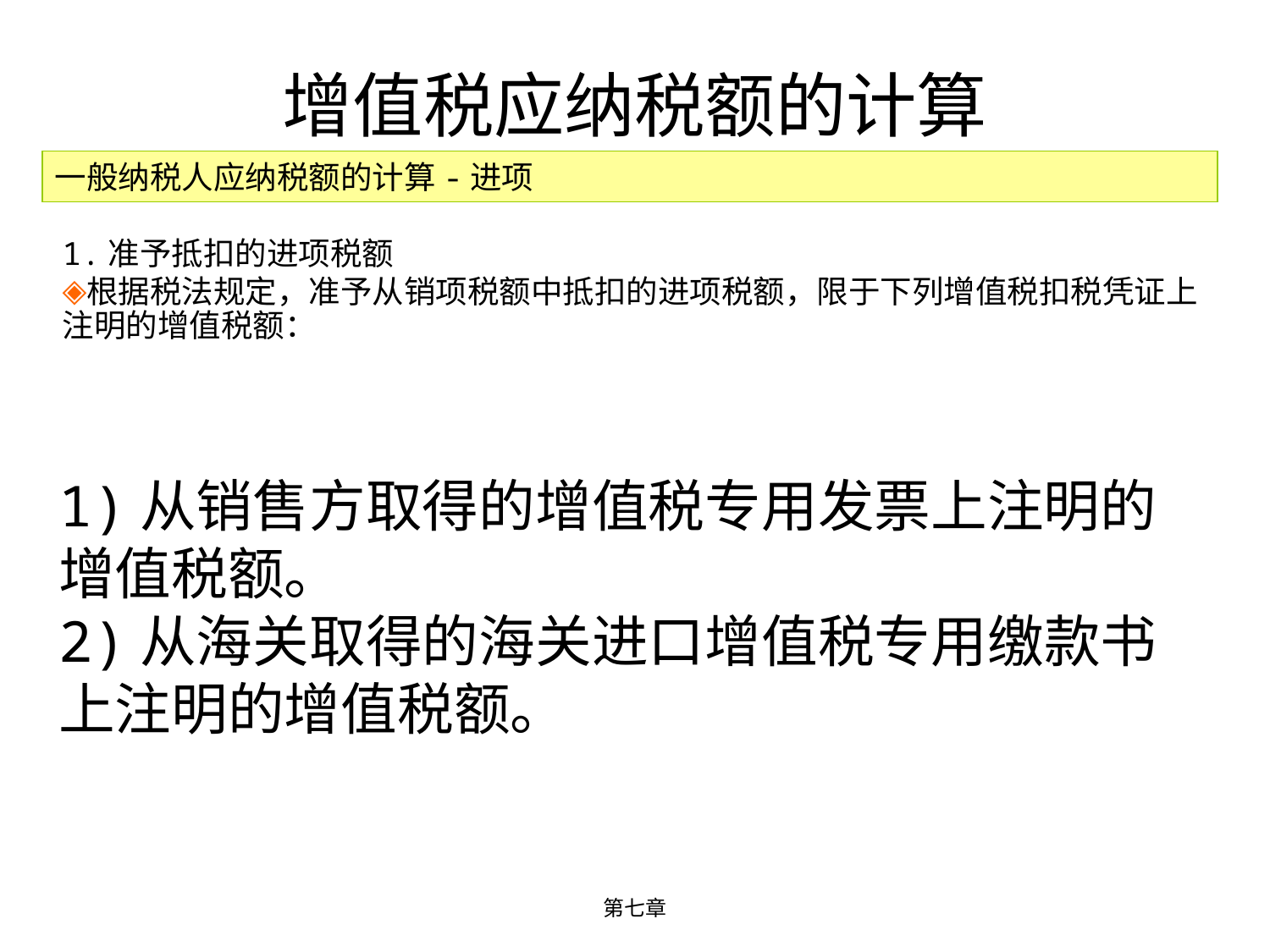

# 增值税应纳税额的计算
一般纳税人应纳税额的计算-进项
1.准予抵扣的进项税额
根据税法规定，准予从销项税额中抵扣的进项税额，限于下列增值税扣税凭证上注明的增值税额：
1)从销售方取得的增值税专用发票上注明的增值税额。
2)从海关取得的海关进口增值税专用缴款书上注明的增值税额。

第七章
64